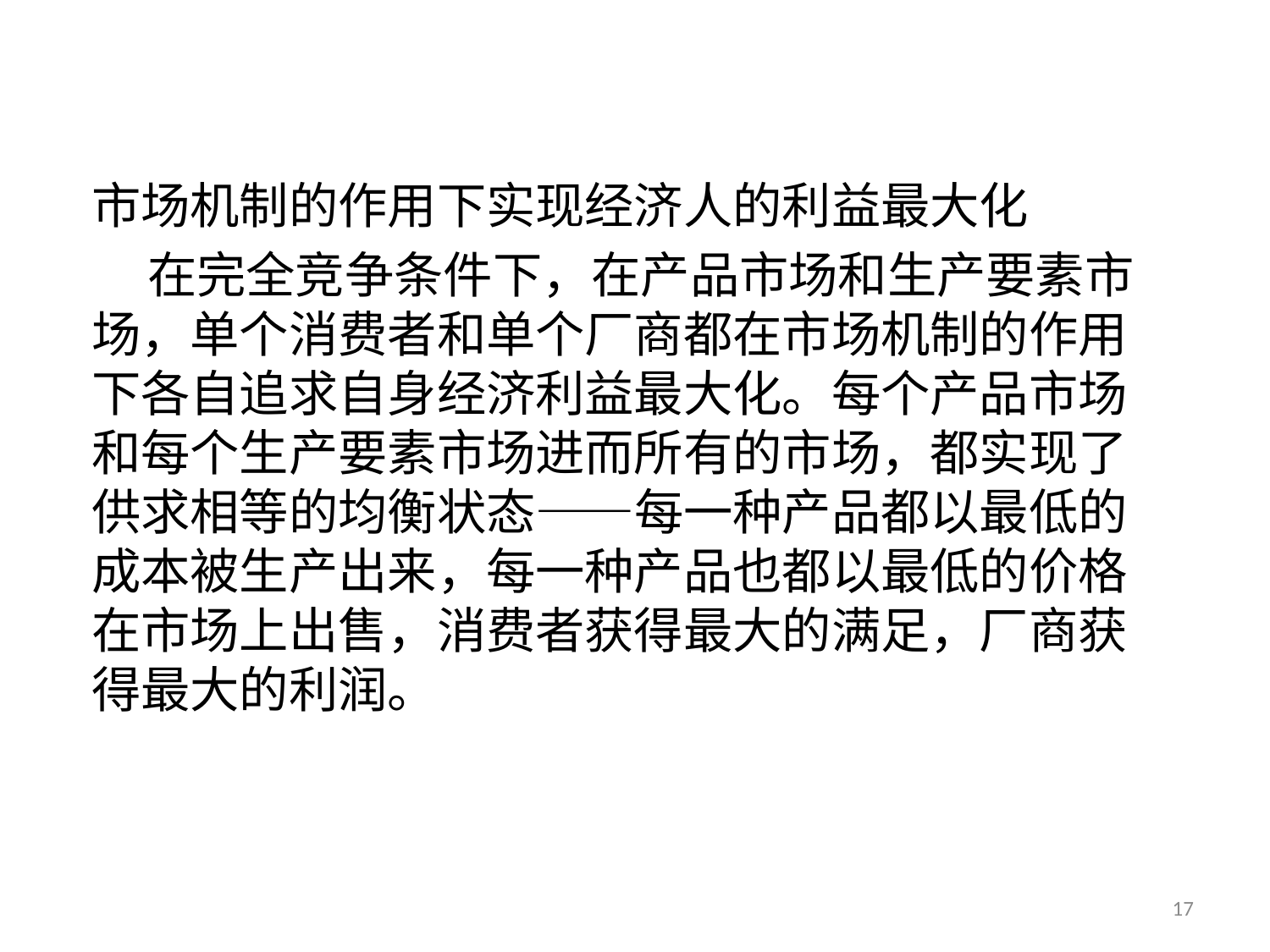

市场机制的作用下实现经济人的利益最大化
    在完全竞争条件下，在产品市场和生产要素市场，单个消费者和单个厂商都在市场机制的作用下各自追求自身经济利益最大化。每个产品市场和每个生产要素市场进而所有的市场，都实现了供求相等的均衡状态——每一种产品都以最低的成本被生产出来，每一种产品也都以最低的价格在市场上出售，消费者获得最大的满足，厂商获得最大的利润。
#
17